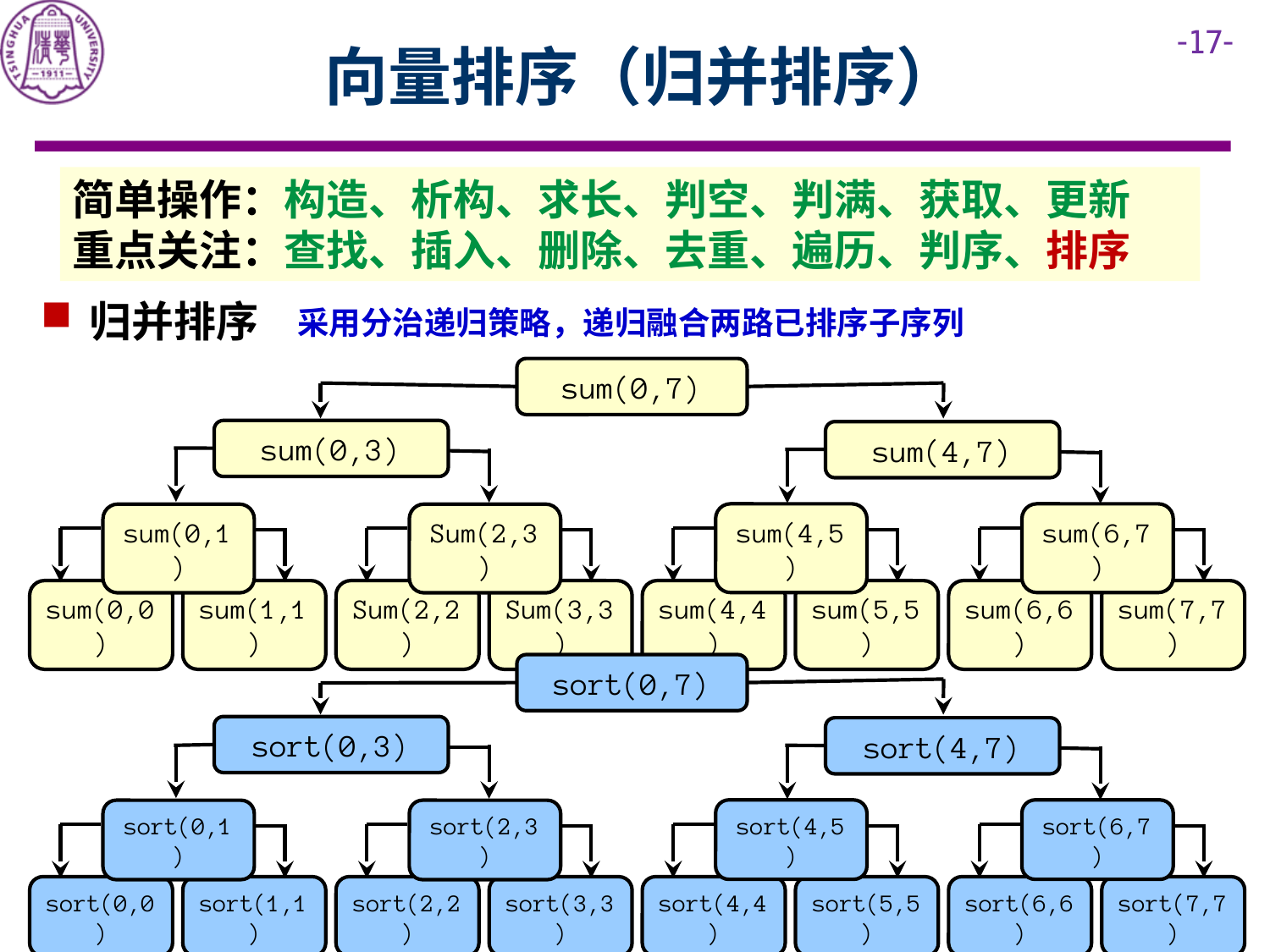

# 向量排序（归并排序）
简单操作：构造、析构、求长、判空、判满、获取、更新
重点关注：查找、插入、删除、去重、遍历、判序、排序
归并排序
采用分治递归策略，递归融合两路已排序子序列
sum(0,7)
sum(0,3)
sum(4,7)
sum(4,5)
sum(6,7)
sum(0,1)
Sum(2,3)
sum(7,7)
Sum(3,3)
sum(5,5)
sum(6,6)
sum(1,1)
Sum(2,2)
sum(4,4)
sum(0,0)
sort(0,7)
sort(0,3)
sort(4,7)
sort(4,5)
sort(6,7)
sort(0,1)
sort(2,3)
sort(7,7)
sort(3,3)
sort(5,5)
sort(6,6)
sort(1,1)
sort(2,2)
sort(4,4)
sort(0,0)